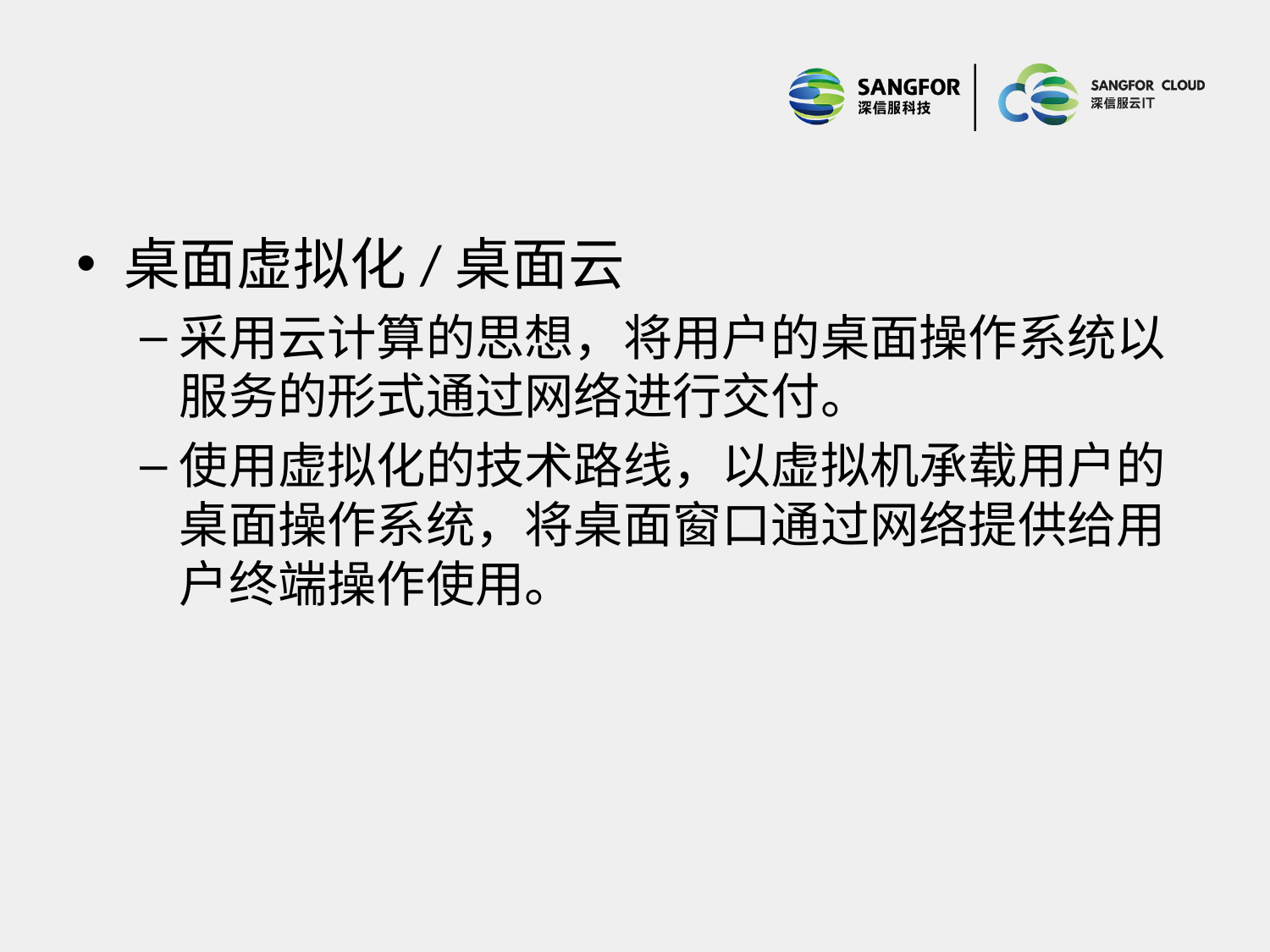

#
桌面虚拟化/桌面云
采用云计算的思想，将用户的桌面操作系统以服务的形式通过网络进行交付。
使用虚拟化的技术路线，以虚拟机承载用户的桌面操作系统，将桌面窗口通过网络提供给用户终端操作使用。